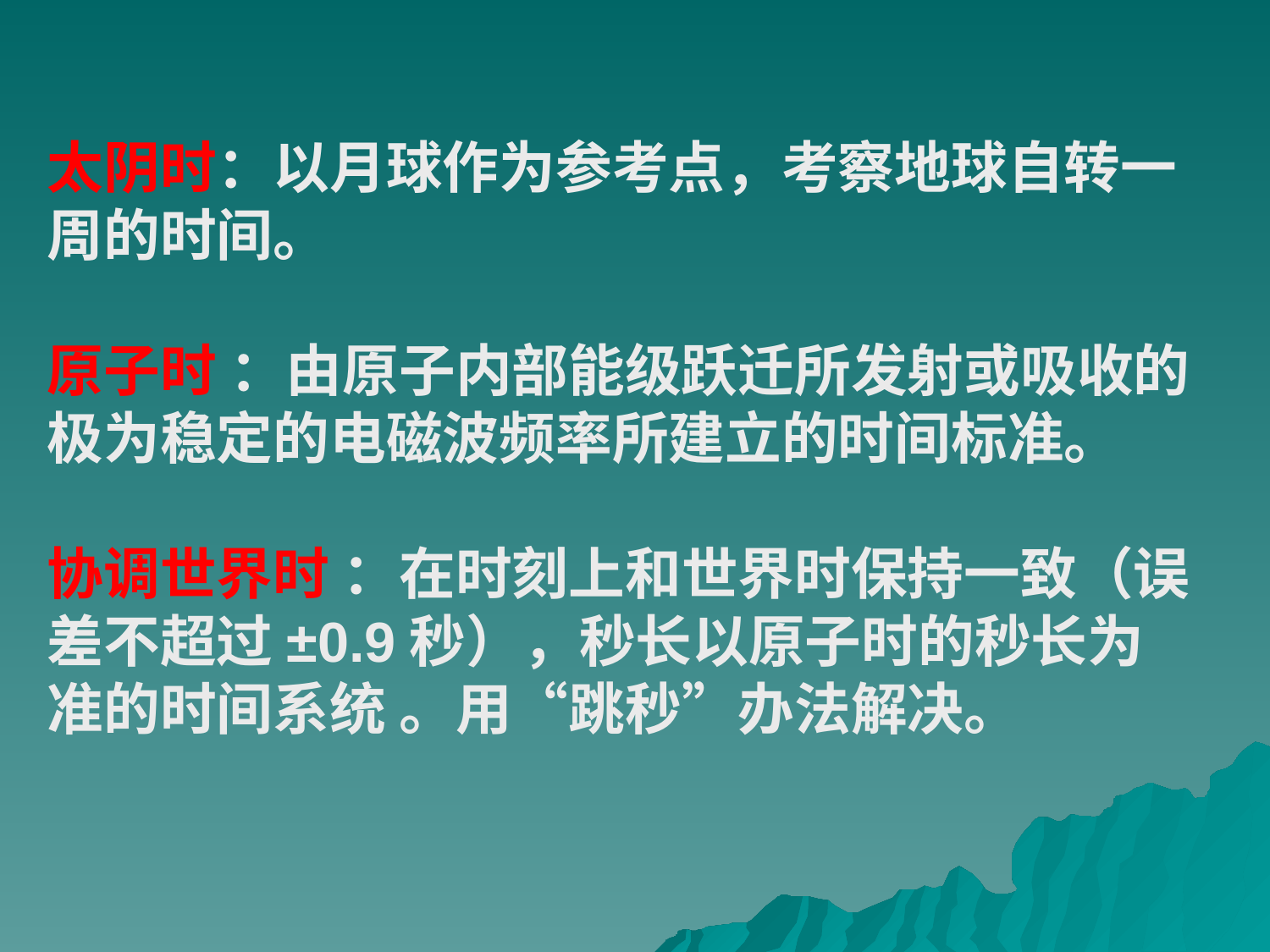

太阴时：以月球作为参考点，考察地球自转一周的时间。

原子时 ：由原子内部能级跃迁所发射或吸收的极为稳定的电磁波频率所建立的时间标准。

协调世界时 ：在时刻上和世界时保持一致（误差不超过±0.9秒），秒长以原子时的秒长为准的时间系统 。用“跳秒”办法解决。